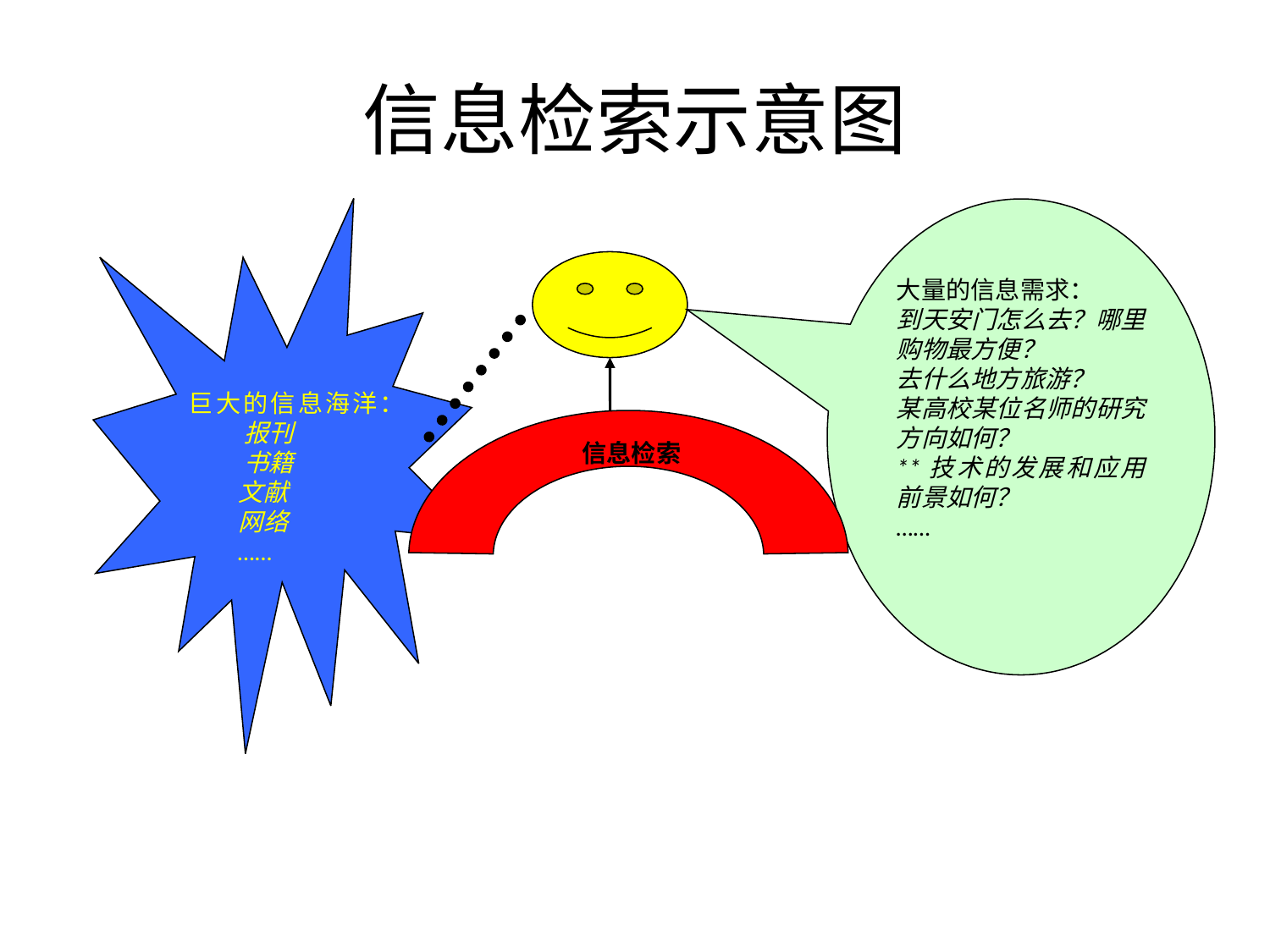

# 信息检索示意图

巨大的信息海洋：
         报刊
         书籍
        文献
        网络
         ……
大量的信息需求：
到天安门怎么去？哪里购物最方便？
去什么地方旅游？
某高校某位名师的研究方向如何？
**技术的发展和应用前景如何？
……

                                     信息检索